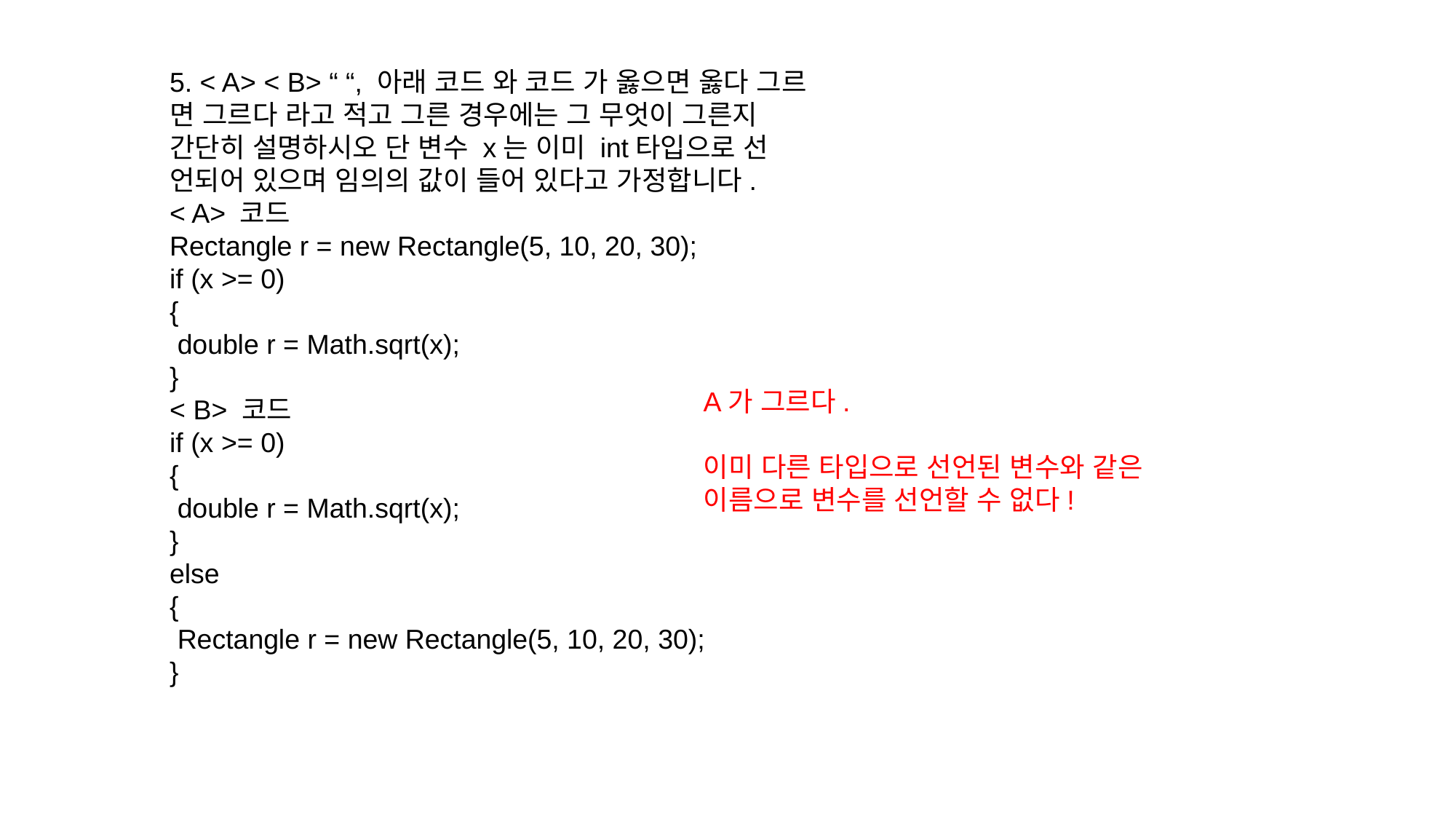

5. < A> < B> “ “, 아래 코드 와 코드 가 옳으면 옳다 그르
면 그르다 라고 적고 그른 경우에는 그 무엇이 그른지
간단히 설명하시오 단 변수 x는 이미 int타입으로 선
언되어 있으며 임의의 값이 들어 있다고 가정합니다.
< A> 코드
Rectangle r = new Rectangle(5, 10, 20, 30);
if (x >= 0)
{
 double r = Math.sqrt(x);
}
< B> 코드
if (x >= 0)
{
 double r = Math.sqrt(x);
}
else
{
 Rectangle r = new Rectangle(5, 10, 20, 30);
}
A가 그르다.

이미 다른 타입으로 선언된 변수와 같은 이름으로 변수를 선언할 수 없다!